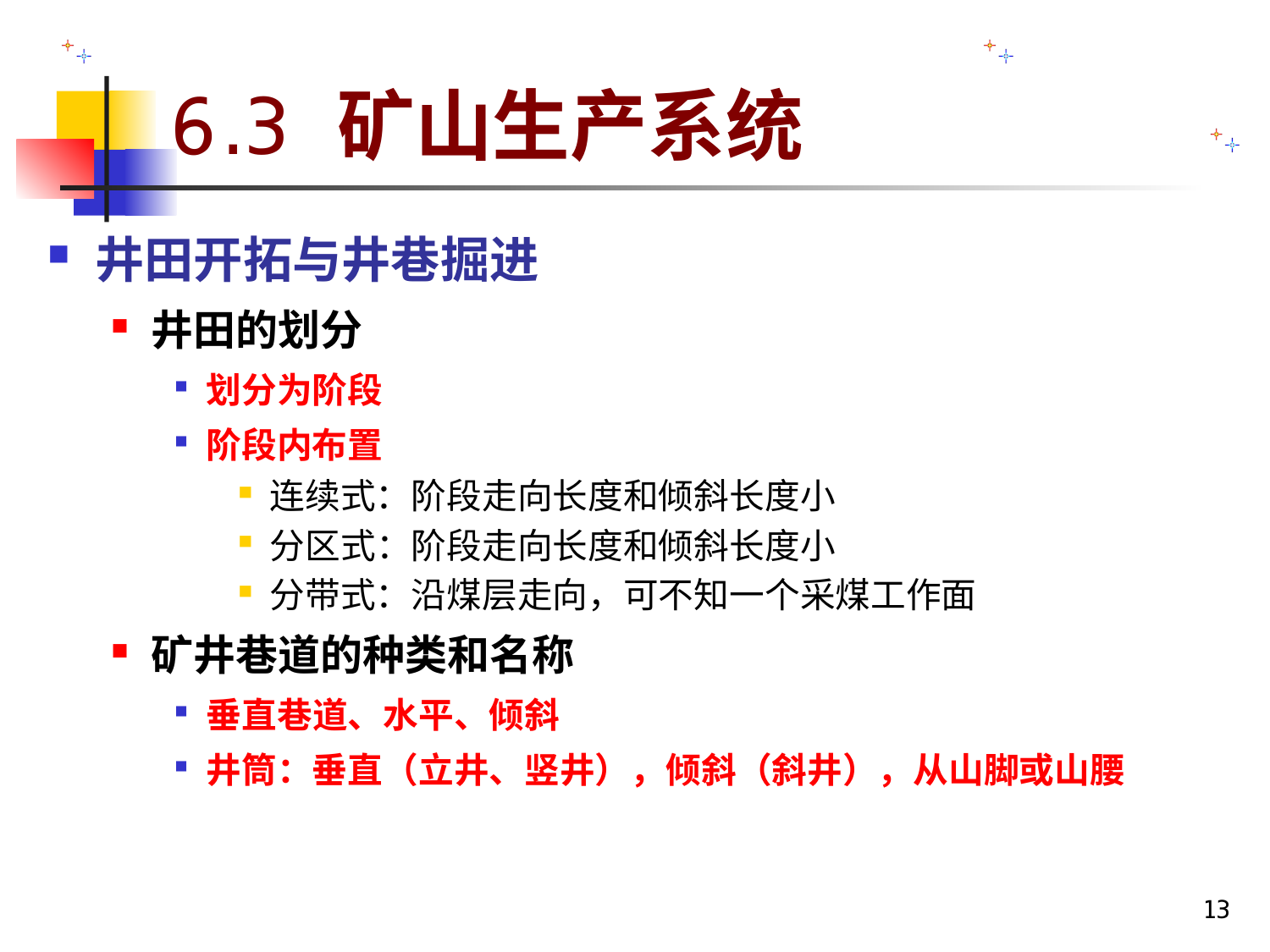

# 6.3 矿山生产系统
井田开拓与井巷掘进
井田的划分
划分为阶段
阶段内布置
连续式：阶段走向长度和倾斜长度小
分区式：阶段走向长度和倾斜长度小
分带式：沿煤层走向，可不知一个采煤工作面
矿井巷道的种类和名称
垂直巷道、水平、倾斜
井筒：垂直（立井、竖井），倾斜（斜井），从山脚或山腰
13